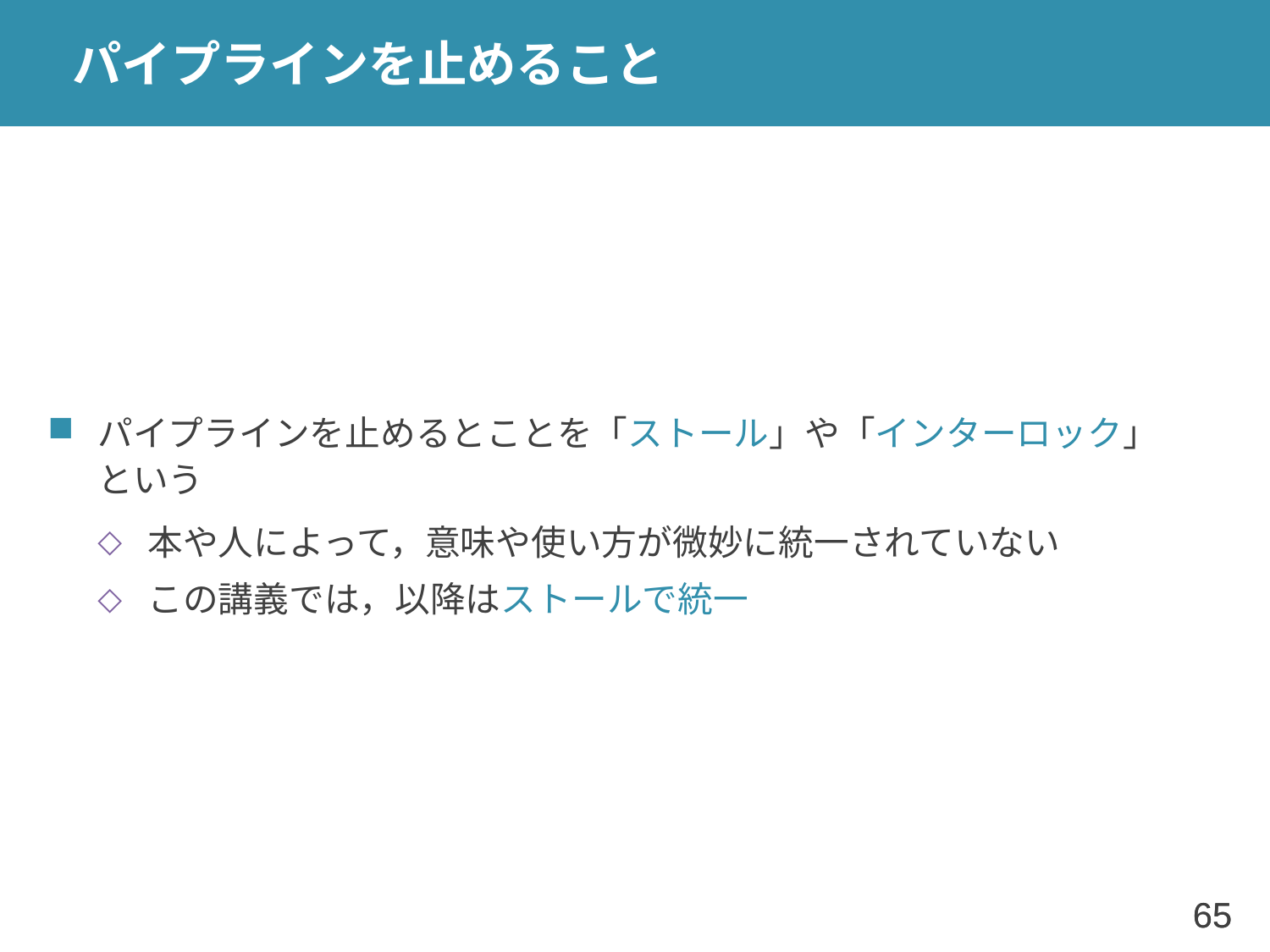

# パイプラインを止めること
パイプラインを止めるとことを「ストール」や「インターロック」
という
本や人によって，意味や使い方が微妙に統一されていない
この講義では，以降はストールで統一